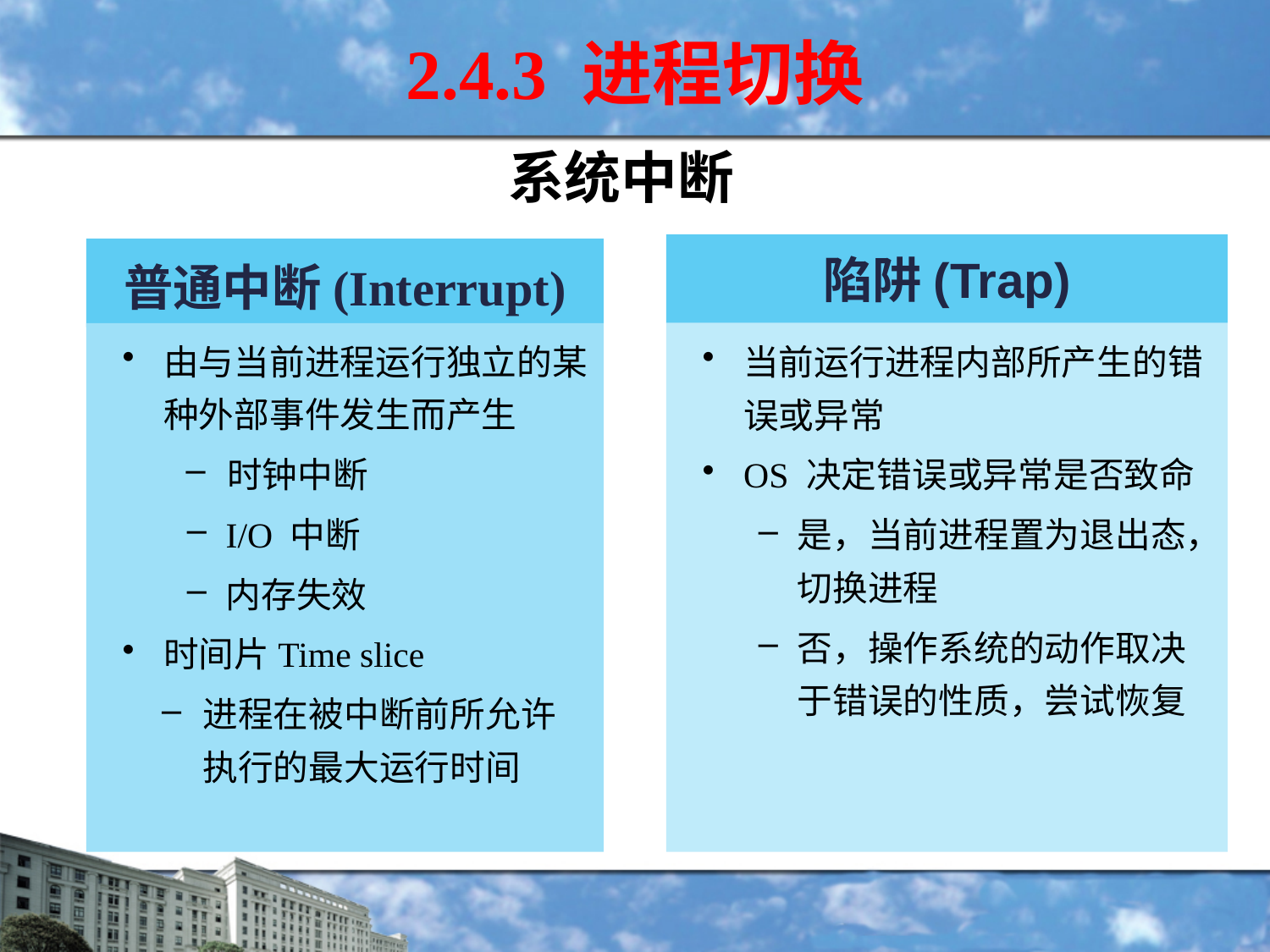

# 2.4.3 进程切换
系统中断
陷阱(Trap)
普通中断(Interrupt)
由与当前进程运行独立的某种外部事件发生而产生
时钟中断
I/O 中断
内存失效
时间片Time slice
进程在被中断前所允许执行的最大运行时间
当前运行进程内部所产生的错误或异常
OS 决定错误或异常是否致命
是，当前进程置为退出态，切换进程
否，操作系统的动作取决于错误的性质，尝试恢复